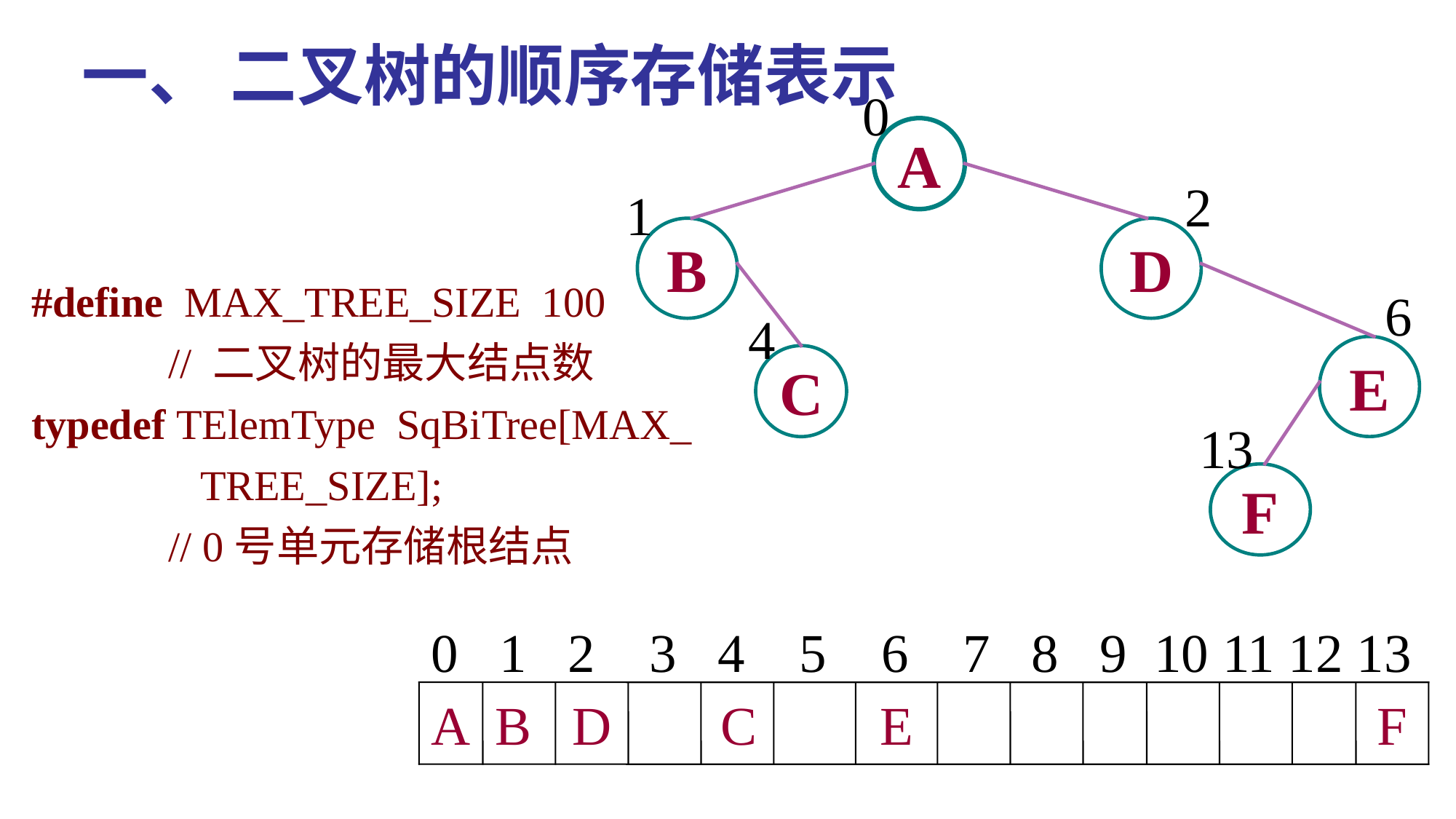

一、 二叉树的顺序存储表示
0
A

B
D

E
C

F
2
1
#define  MAX_TREE_SIZE  100
             // 二叉树的最大结点数
typedef TElemType  SqBiTree[MAX_
                TREE_SIZE];
             // 0号单元存储根结点
6
4
13
 0   1   2    3   4    5    6    7   8   9  10 11 12 13

 A  B   D        C         E                                  F